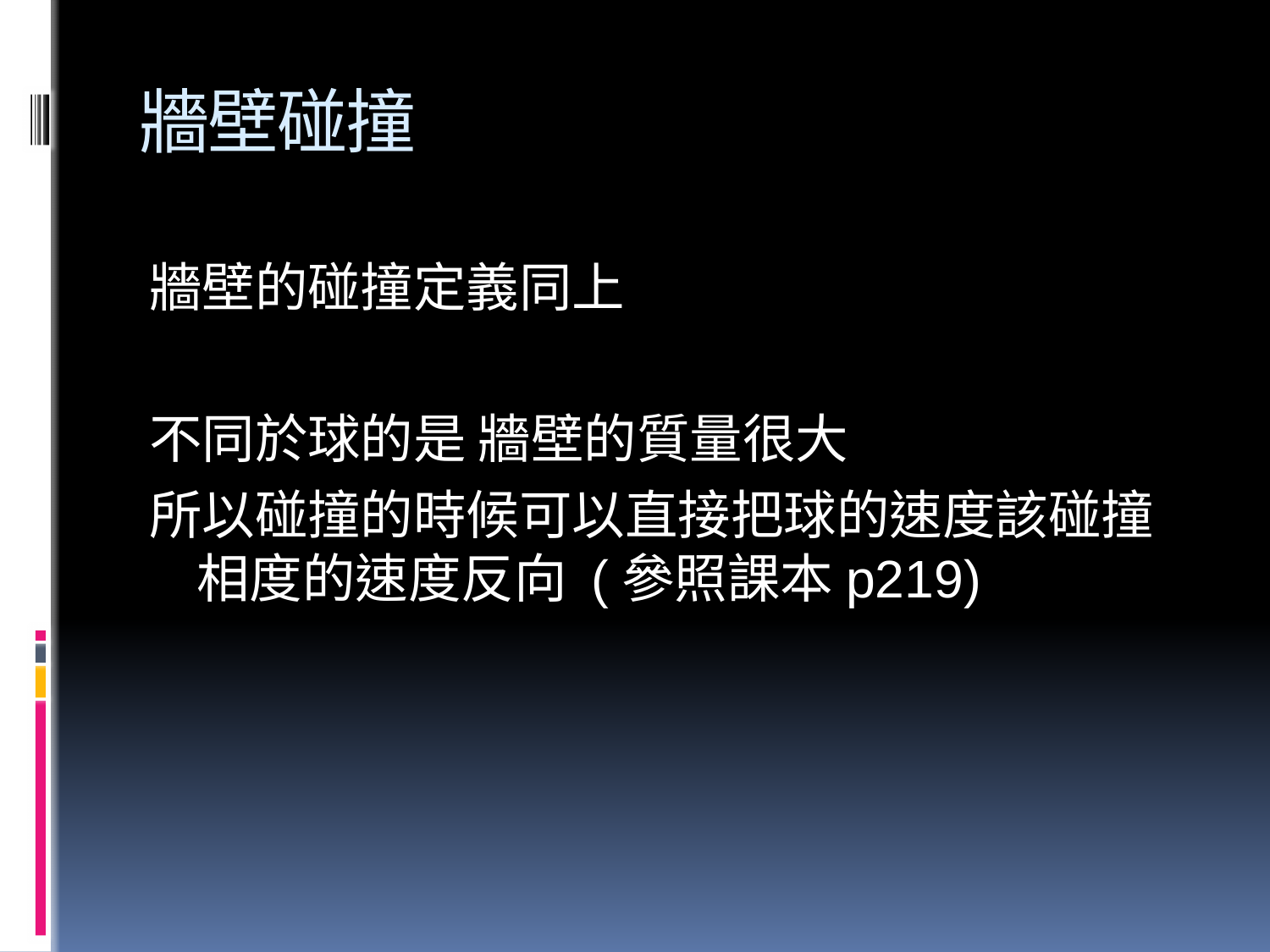

# 牆壁碰撞
牆壁的碰撞定義同上

不同於球的是 牆壁的質量很大
所以碰撞的時候可以直接把球的速度該碰撞相度的速度反向 (參照課本p219)